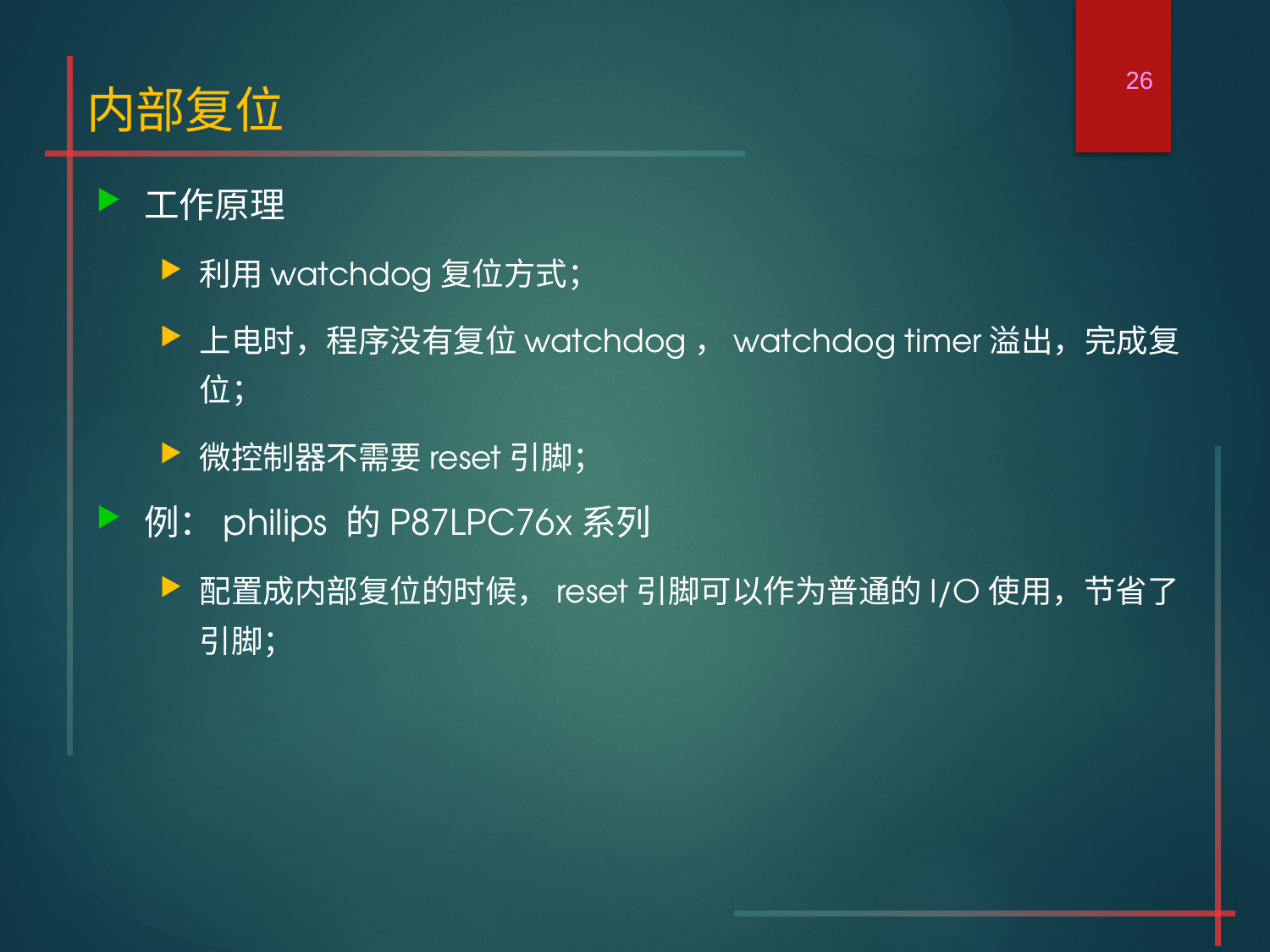

26
# 内部复位
工作原理
利用watchdog复位方式；
上电时，程序没有复位watchdog，watchdog timer溢出，完成复位；
微控制器不需要reset引脚；
例：philips 的P87LPC76x系列
配置成内部复位的时候，reset引脚可以作为普通的I/O使用，节省了引脚；